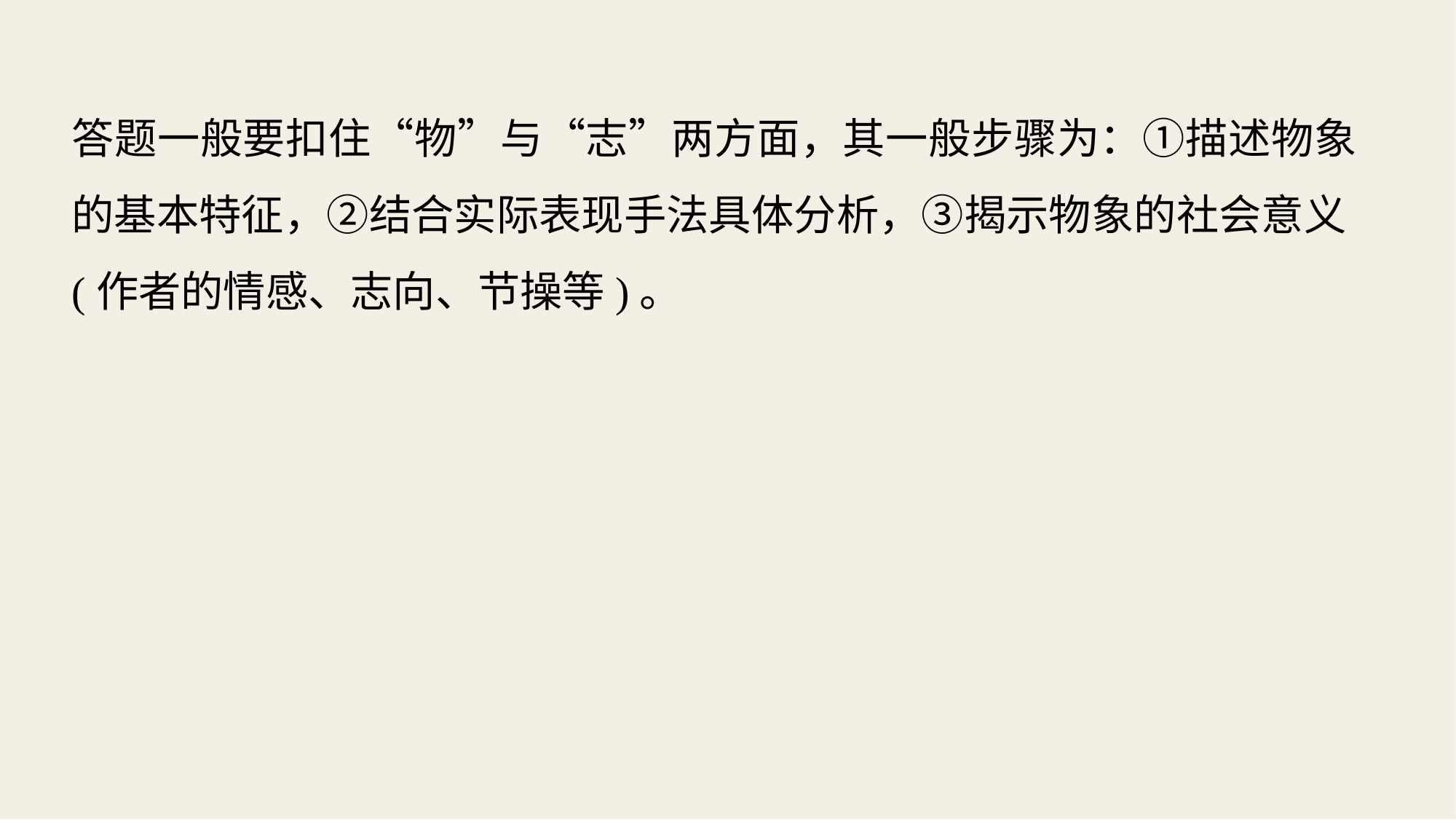

答题一般要扣住“物”与“志”两方面，其一般步骤为：①描述物象的基本特征，②结合实际表现手法具体分析，③揭示物象的社会意义(作者的情感、志向、节操等)。